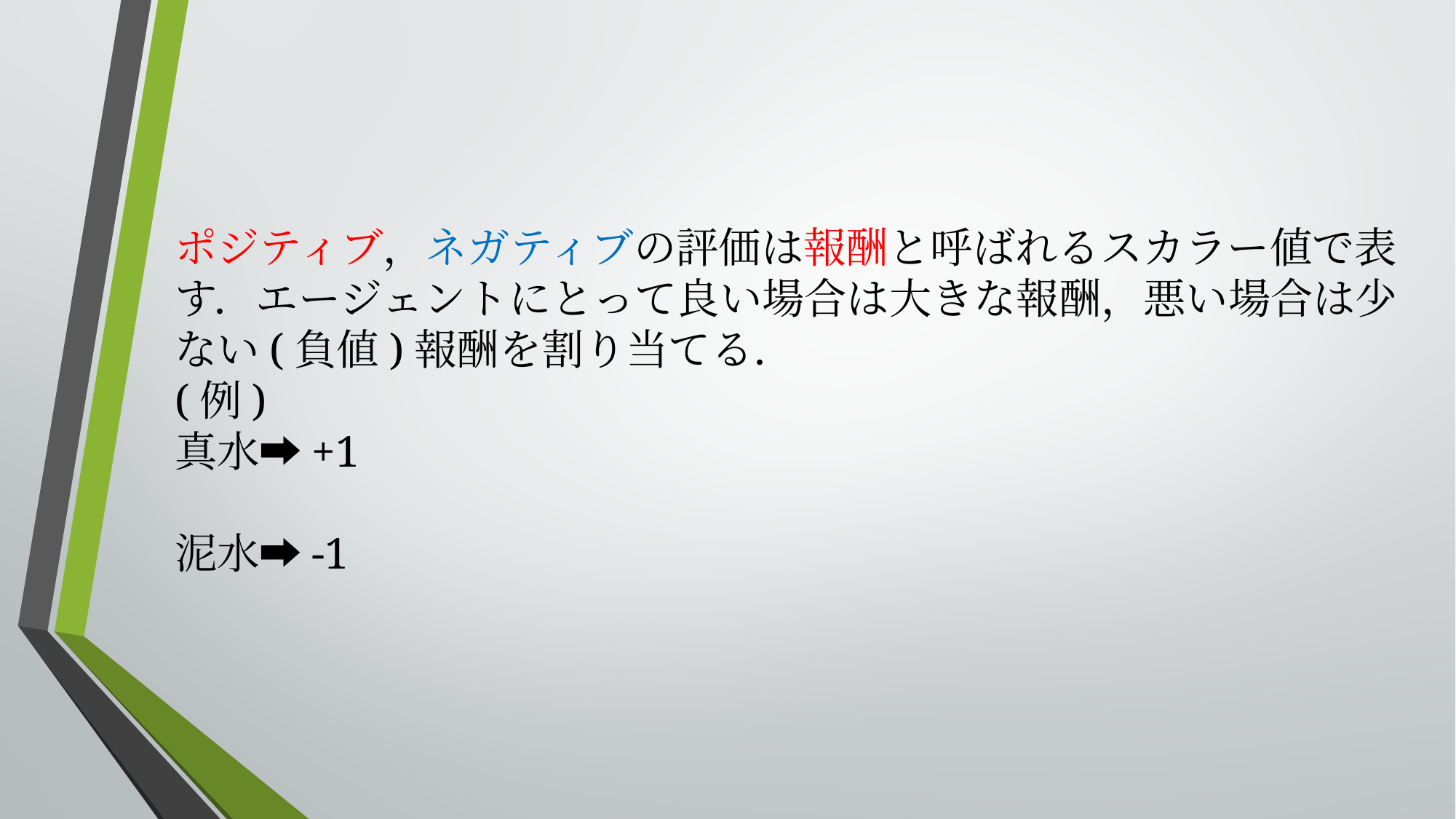

ポジティブ，ネガティブの評価は報酬と呼ばれるスカラー値で表す．エージェントにとって良い場合は大きな報酬，悪い場合は少ない(負値)報酬を割り当てる．
(例)
真水➡+1

泥水➡-1